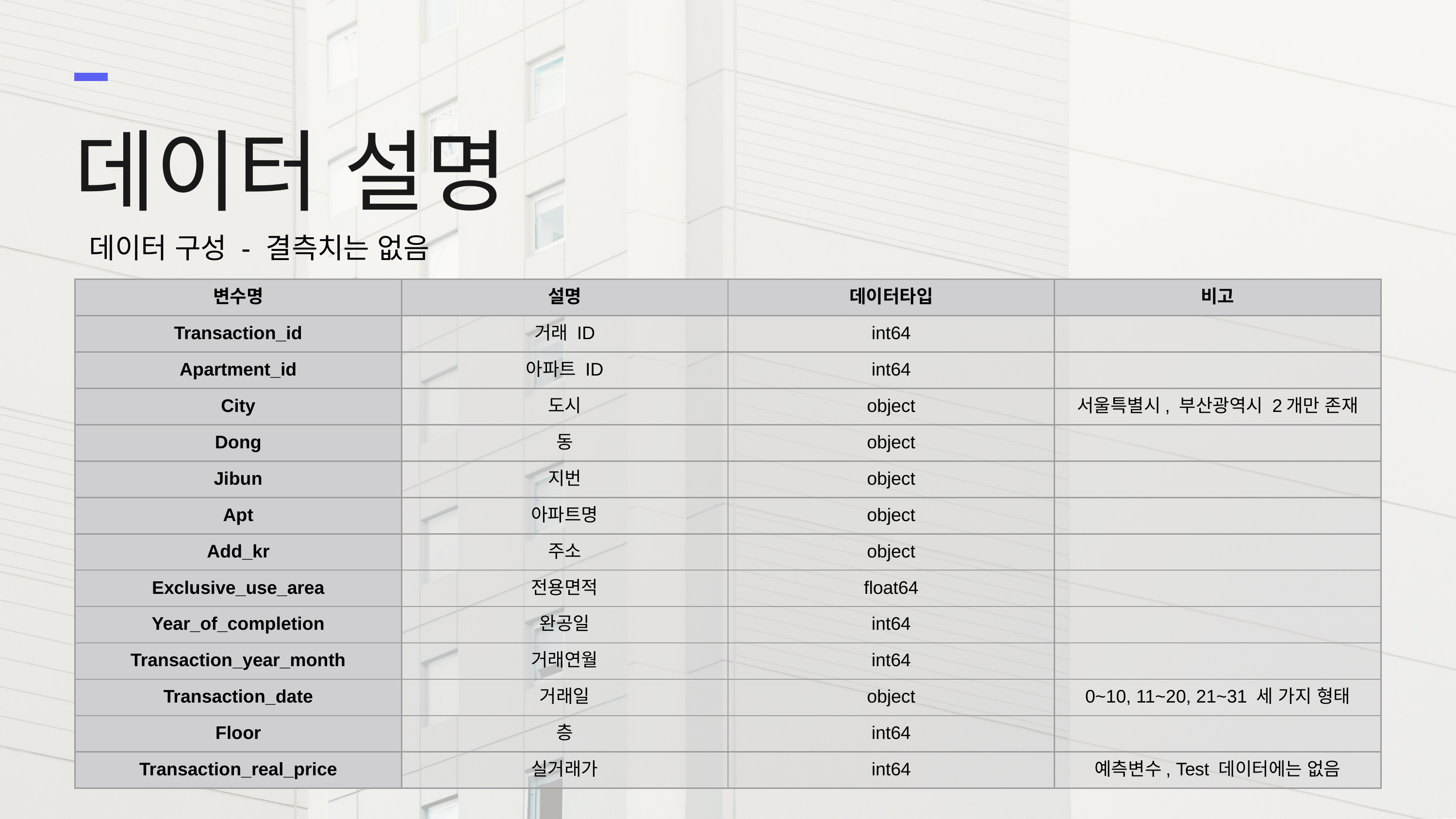

데이터 설명
데이터 구성 - 결측치는 없음
| 변수명 | 설명 | 데이터타입 | 비고 |
| --- | --- | --- | --- |
| Transaction\_id | 거래 ID | int64 |  |
| Apartment\_id | 아파트 ID | int64 |  |
| City | 도시 | object | 서울특별시, 부산광역시 2개만 존재 |
| Dong | 동 | object |  |
| Jibun | 지번 | object |  |
| Apt | 아파트명 | object |  |
| Add\_kr | 주소 | object |  |
| Exclusive\_use\_area | 전용면적 | float64 |  |
| Year\_of\_completion | 완공일 | int64 |  |
| Transaction\_year\_month | 거래연월 | int64 |  |
| Transaction\_date | 거래일 | object | 0~10, 11~20, 21~31 세 가지 형태 |
| Floor | 층 | int64 |  |
| Transaction\_real\_price | 실거래가 | int64 | 예측변수, Test 데이터에는 없음 |